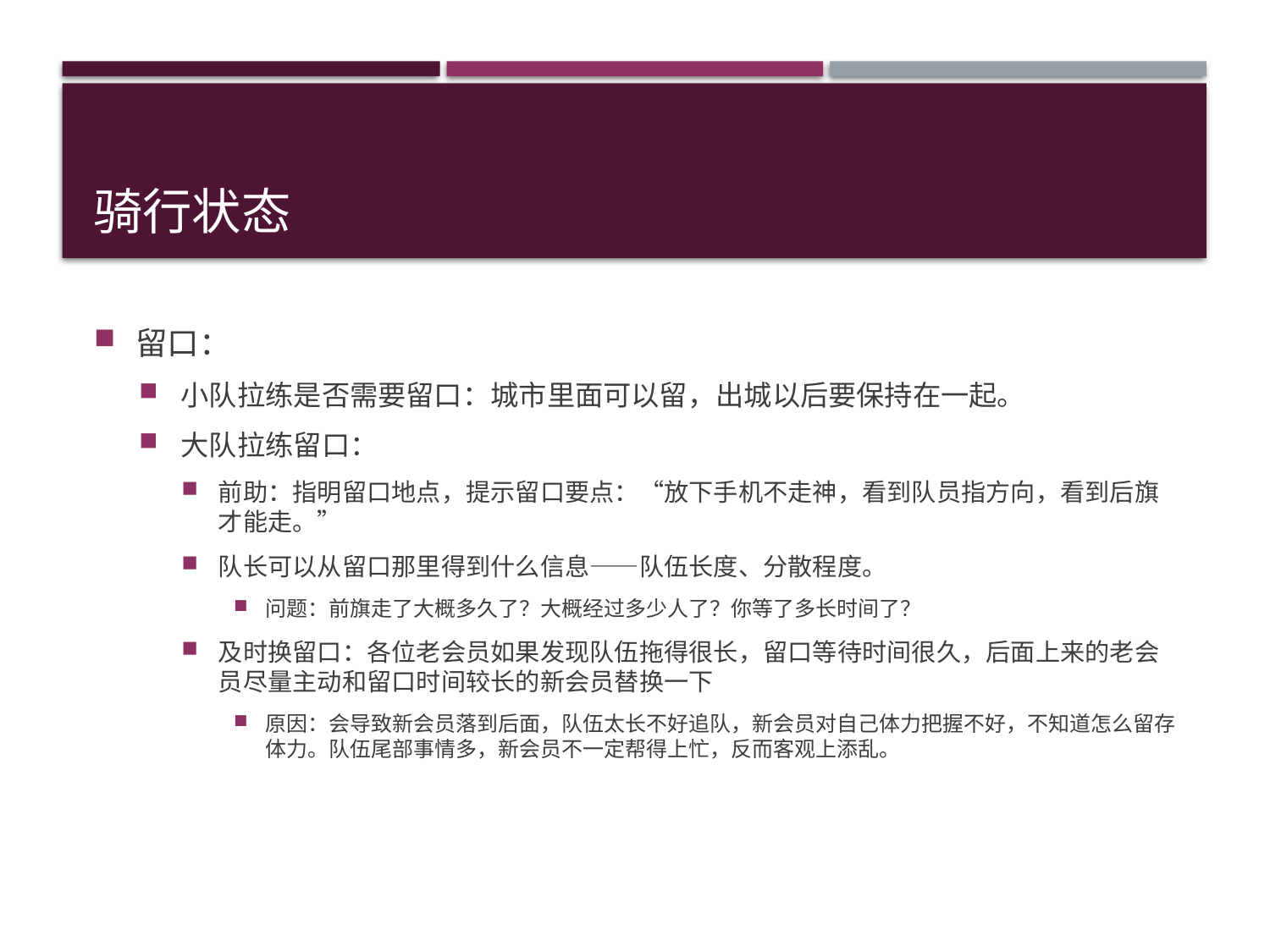

# 骑行状态
留口：
小队拉练是否需要留口：城市里面可以留，出城以后要保持在一起。
大队拉练留口：
前助：指明留口地点，提示留口要点：“放下手机不走神，看到队员指方向，看到后旗才能走。”
队长可以从留口那里得到什么信息——队伍长度、分散程度。
问题：前旗走了大概多久了？大概经过多少人了？你等了多长时间了？
及时换留口：各位老会员如果发现队伍拖得很长，留口等待时间很久，后面上来的老会员尽量主动和留口时间较长的新会员替换一下
原因：会导致新会员落到后面，队伍太长不好追队，新会员对自己体力把握不好，不知道怎么留存体力。队伍尾部事情多，新会员不一定帮得上忙，反而客观上添乱。